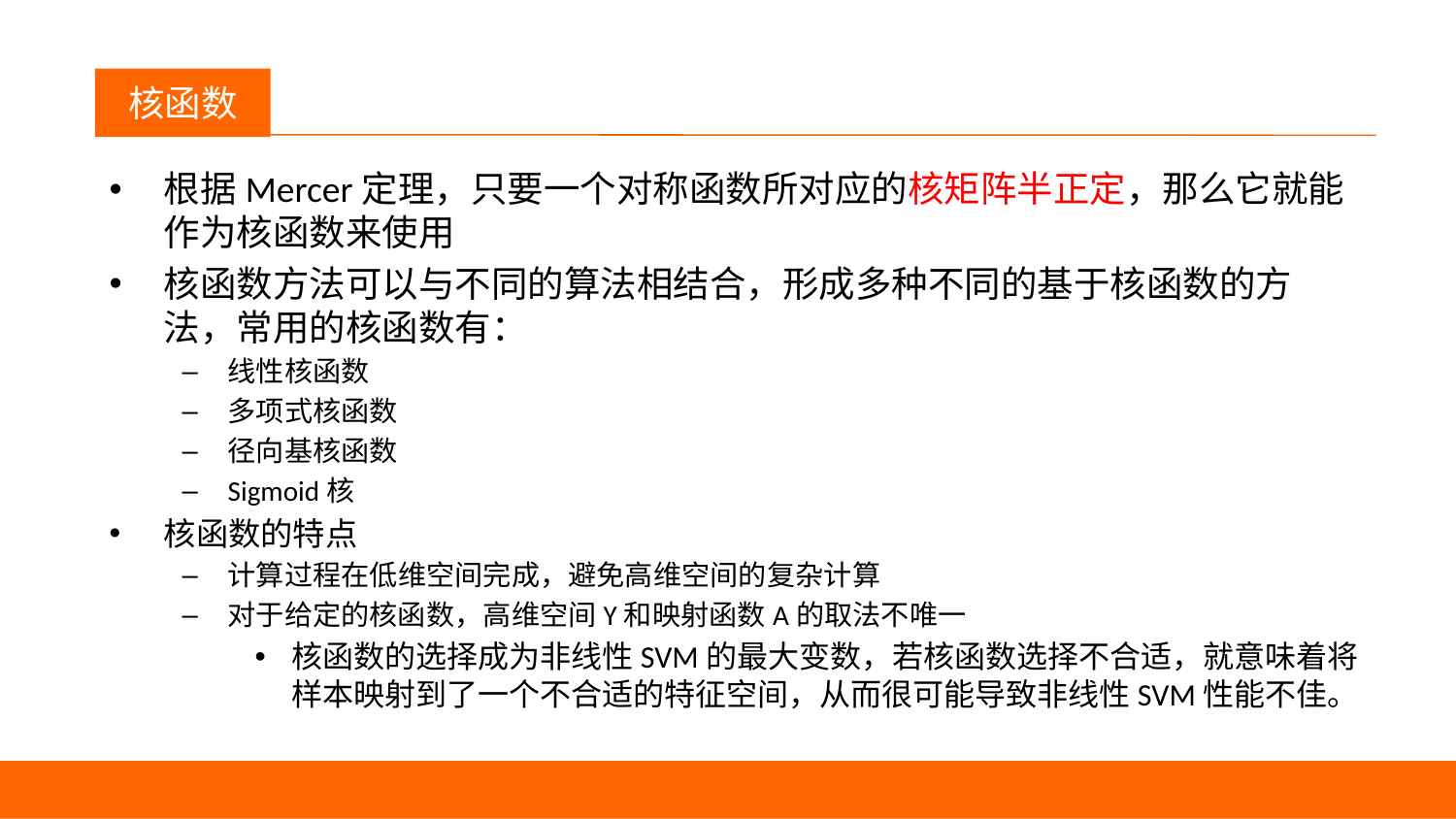

议程
核函数

根据Mercer定理，只要一个对称函数所对应的核矩阵半正定，那么它就能作为核函数来使用
核函数方法可以与不同的算法相结合，形成多种不同的基于核函数的方法，常用的核函数有：
线性核函数
多项式核函数
径向基核函数
Sigmoid核
核函数的特点
计算过程在低维空间完成，避免高维空间的复杂计算
对于给定的核函数，高维空间Y和映射函数A的取法不唯一
核函数的选择成为非线性SVM的最大变数，若核函数选择不合适，就意味着将样本映射到了一个不合适的特征空间，从而很可能导致非线性SVM性能不佳。